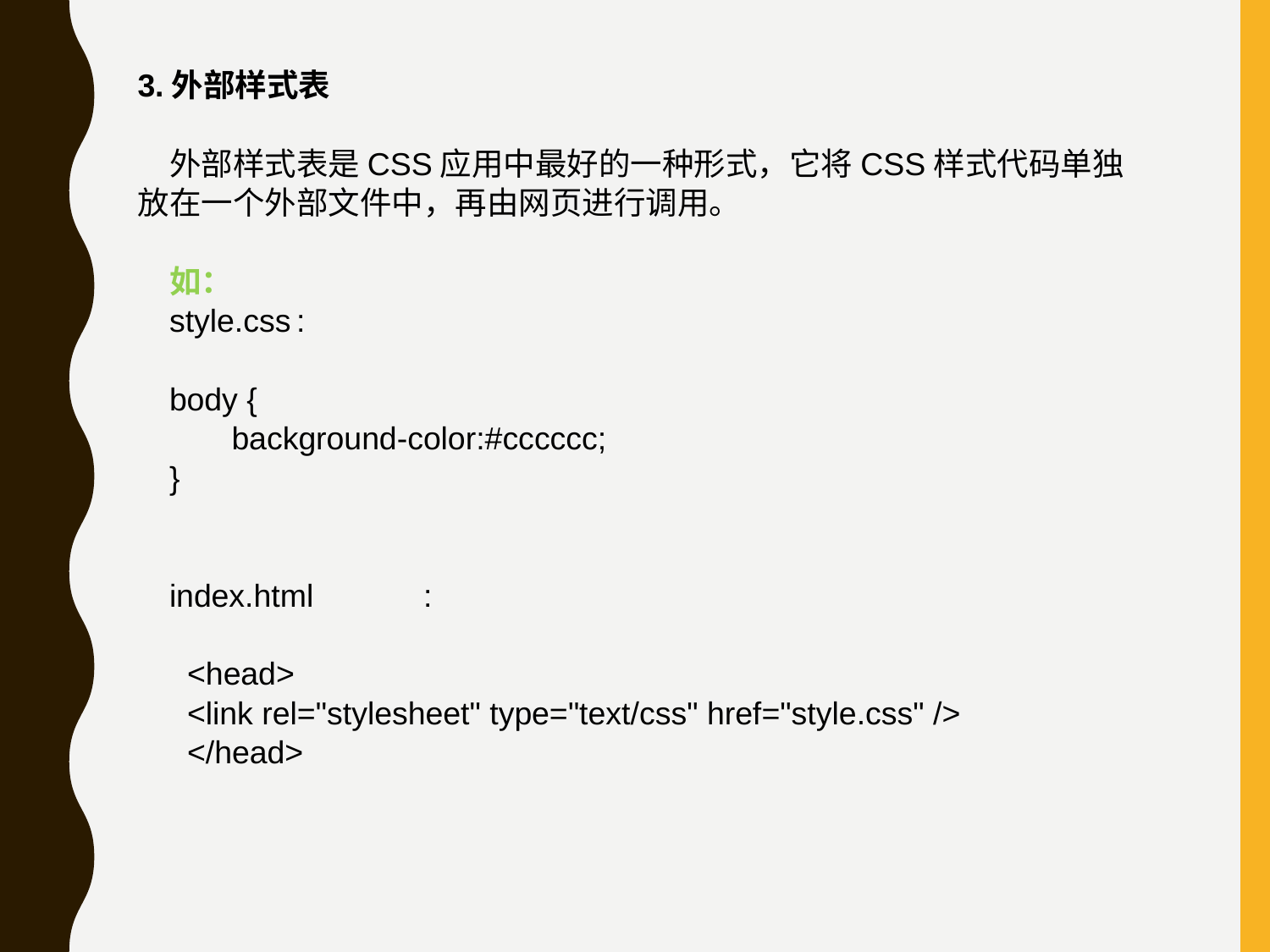

3.外部样式表

	外部样式表是CSS应用中最好的一种形式，它将CSS样式代码单独
放在一个外部文件中，再由网页进行调用。

	如：
	style.css	:

	body {
	       background-color:#cccccc;
	}

	index.html	:

<head>
<link rel="stylesheet" type="text/css" href="style.css" />
</head>